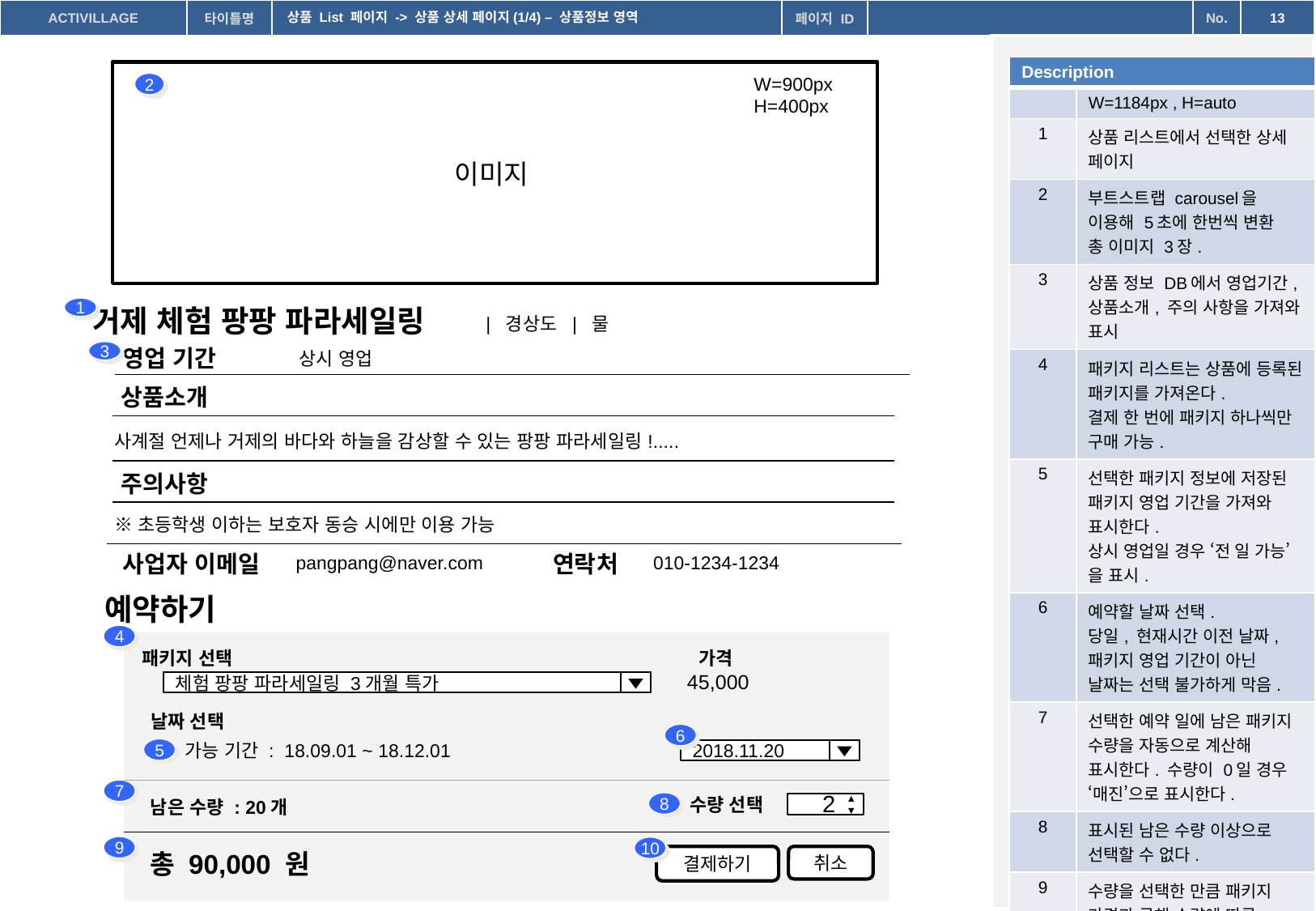

상품 List 페이지 -> 상품 상세 페이지(1/4) – 상품정보 영역

| Description |  |
| --- | --- |
|  | W=1184px , H=auto |
| 1 | 상품 리스트에서 선택한 상세 페이지 |
| 2 | 부트스트랩 carousel을 이용해 5초에 한번씩 변환 총 이미지 3장. |
| 3 | 상품 정보 DB에서 영업기간, 상품소개, 주의 사항을 가져와 표시 |
| 4 | 패키지 리스트는 상품에 등록된 패키지를 가져온다. 결제 한 번에 패키지 하나씩만 구매 가능. |
| 5 | 선택한 패키지 정보에 저장된 패키지 영업 기간을 가져와 표시한다. 상시 영업일 경우 ‘전 일 가능’을 표시. |
| 6 | 예약할 날짜 선택. 당일, 현재시간 이전 날짜, 패키지 영업 기간이 아닌 날짜는 선택 불가하게 막음. |
| 7 | 선택한 예약 일에 남은 패키지 수량을 자동으로 계산해 표시한다. 수량이 0일 경우 ‘매진’으로 표시한다. |
| 8 | 표시된 남은 수량 이상으로 선택할 수 없다. |
| 9 | 수량을 선택한 만큼 패키지 가격과 곱해 수량에 따른 가격을 자동으로 표시. |
| 10 | 결제페이지로 이동. 날짜나 패키지를 선택하지 않을 경우 alert 창 발생 |

2
W=900px
H=400px
이미지
1
거제 체험 팡팡 파라세일링
|  경상도  |  물
3
영업 기간
상시 영업
사업자 이메일
연락처
pangpang@naver.com
010-1234-1234
상품소개
사계절 언제나 거제의 바다와 하늘을 감상할 수 있는 팡팡 파라세일링!.....
주의사항
※초등학생 이하는 보호자 동승 시에만 이용 가능
예약하기
4

패키지 선택
가격
45,000
체험 팡팡 파라세일링 3개월 특가

날짜 선택
6
가능 기간 :  18.09.01 ~ 18.12.01
5
2018.11.20

7
2
▲
▼

수량 선택
8
남은 수량 : 20개
9
10
결제하기
취소
총 90,000 원